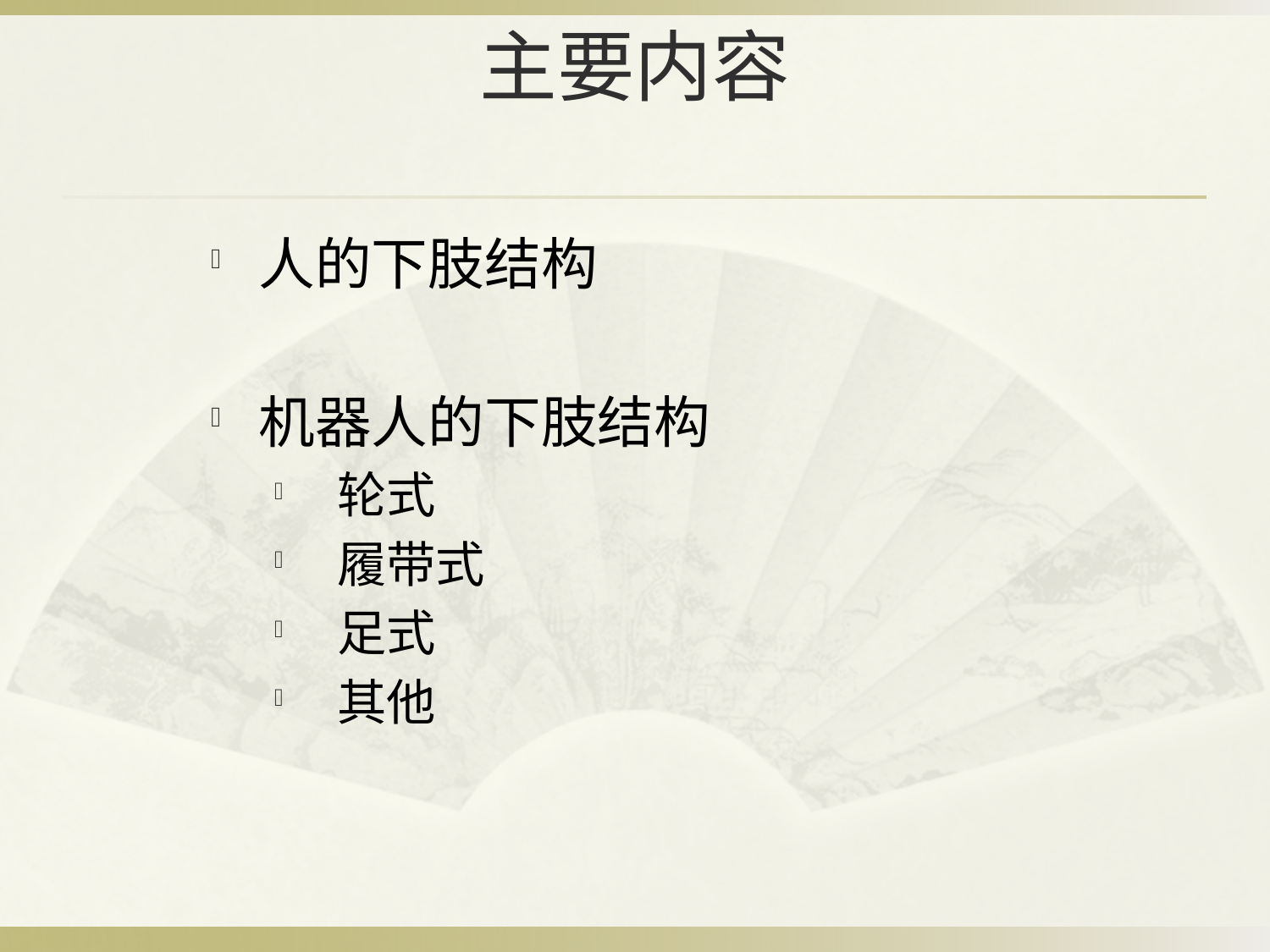

# 主要内容
人的下肢结构

机器人的下肢结构
 轮式
 履带式
 足式
 其他